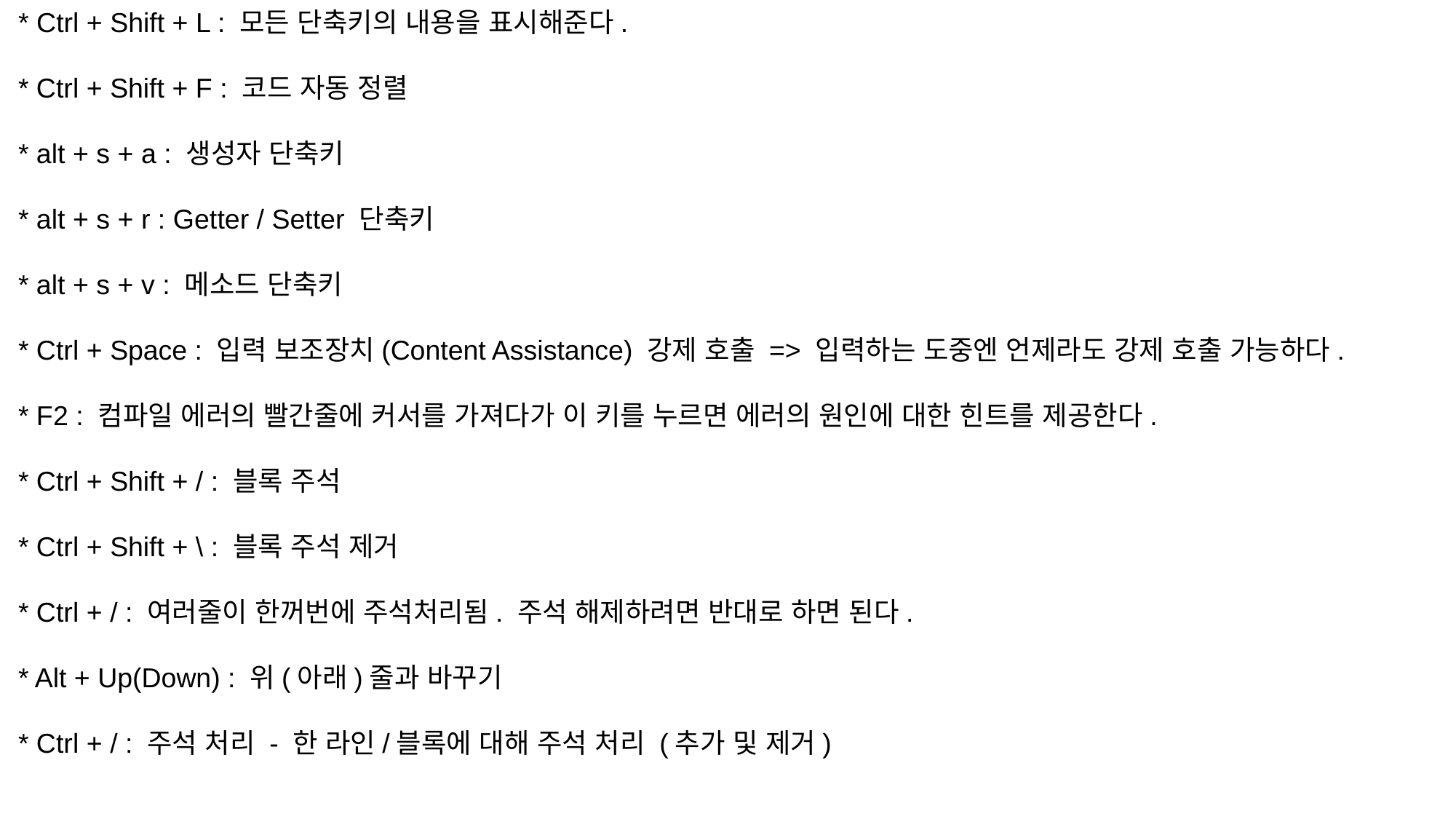

* Ctrl + Shift + L : 모든 단축키의 내용을 표시해준다.

 * Ctrl + Shift + F : 코드 자동 정렬

 * alt + s + a : 생성자 단축키

 * alt + s + r : Getter / Setter 단축키

 * alt + s + v : 메소드 단축키

 * Ctrl + Space : 입력 보조장치(Content Assistance) 강제 호출 => 입력하는 도중엔 언제라도 강제 호출 가능하다.

 * F2 : 컴파일 에러의 빨간줄에 커서를 가져다가 이 키를 누르면 에러의 원인에 대한 힌트를 제공한다.

 * Ctrl + Shift + / : 블록 주석

 * Ctrl + Shift + \ : 블록 주석 제거

 * Ctrl + / : 여러줄이 한꺼번에 주석처리됨. 주석 해제하려면 반대로 하면 된다.

 * Alt + Up(Down) : 위(아래)줄과 바꾸기

 * Ctrl + / : 주석 처리 - 한 라인/블록에 대해 주석 처리 (추가 및 제거)